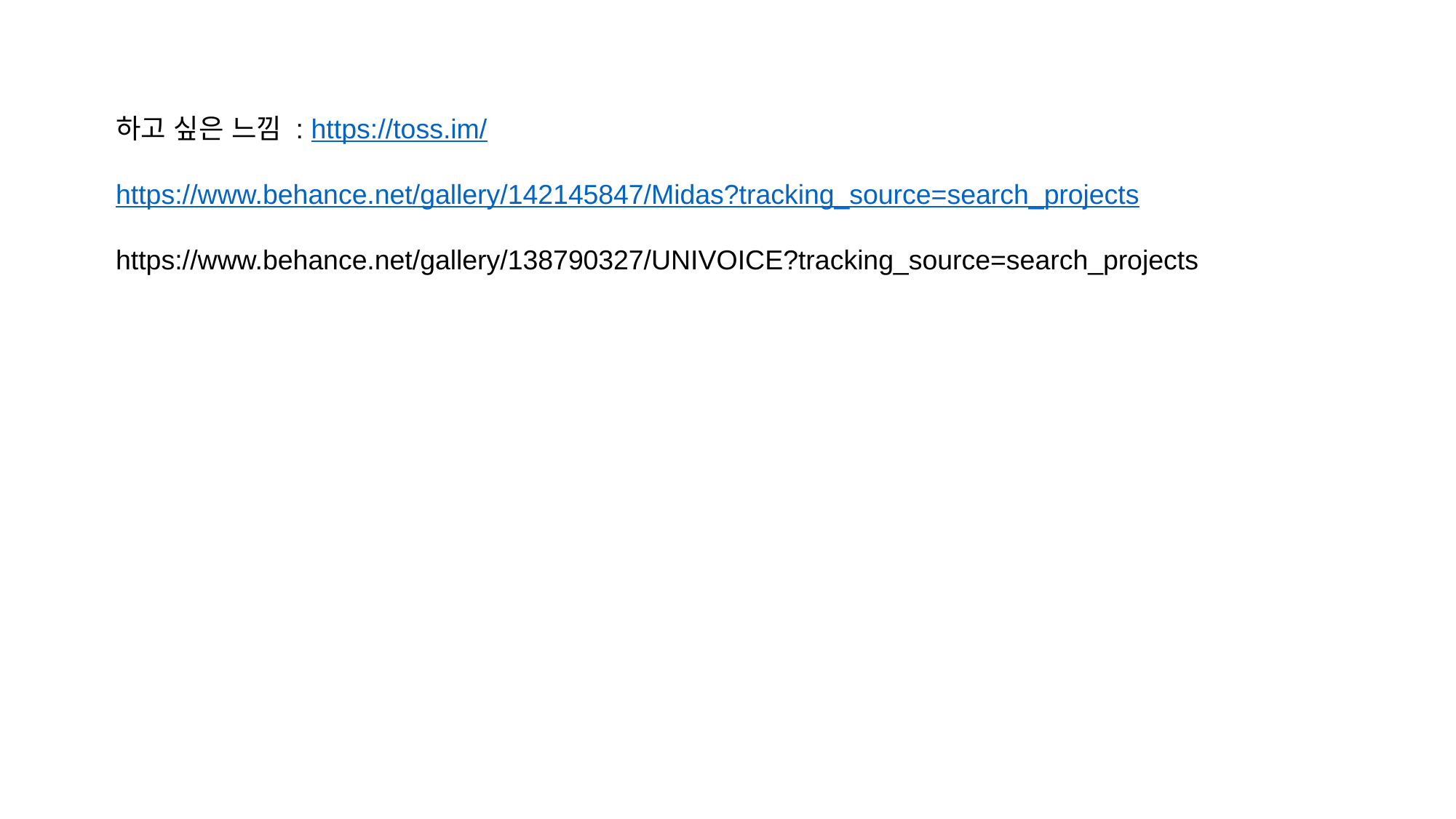

하고 싶은 느낌 : https://toss.im/
https://www.behance.net/gallery/142145847/Midas?tracking_source=search_projects
https://www.behance.net/gallery/138790327/UNIVOICE?tracking_source=search_projects